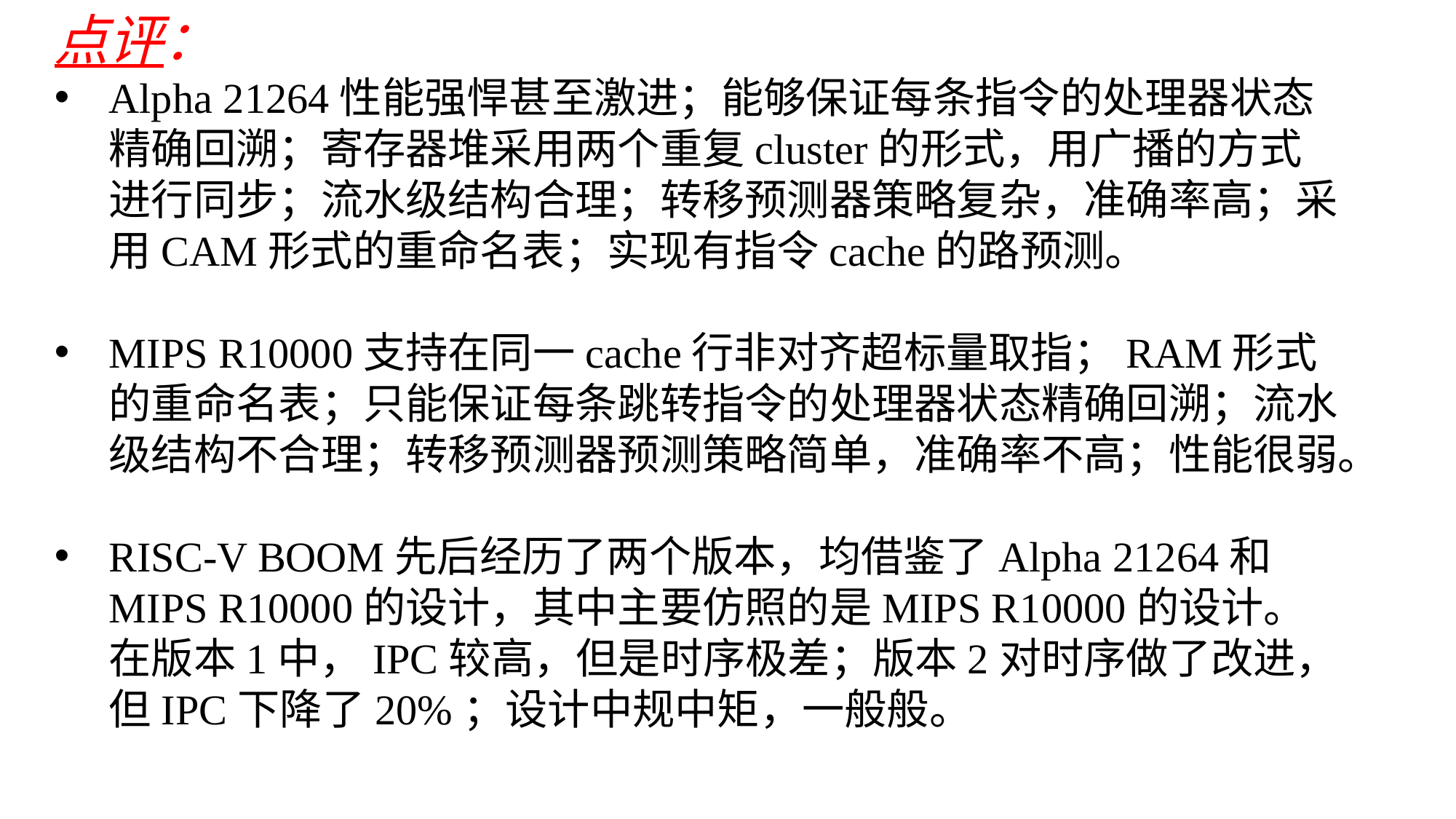

点评：
Alpha 21264性能强悍甚至激进；能够保证每条指令的处理器状态精确回溯；寄存器堆采用两个重复cluster的形式，用广播的方式进行同步；流水级结构合理；转移预测器策略复杂，准确率高；采用CAM形式的重命名表；实现有指令cache的路预测。

MIPS R10000支持在同一cache行非对齐超标量取指；RAM形式的重命名表；只能保证每条跳转指令的处理器状态精确回溯；流水级结构不合理；转移预测器预测策略简单，准确率不高；性能很弱。

RISC-V BOOM先后经历了两个版本，均借鉴了Alpha 21264和MIPS R10000的设计，其中主要仿照的是MIPS R10000的设计。在版本1中，IPC较高，但是时序极差；版本2对时序做了改进，但IPC下降了20%；设计中规中矩，一般般。